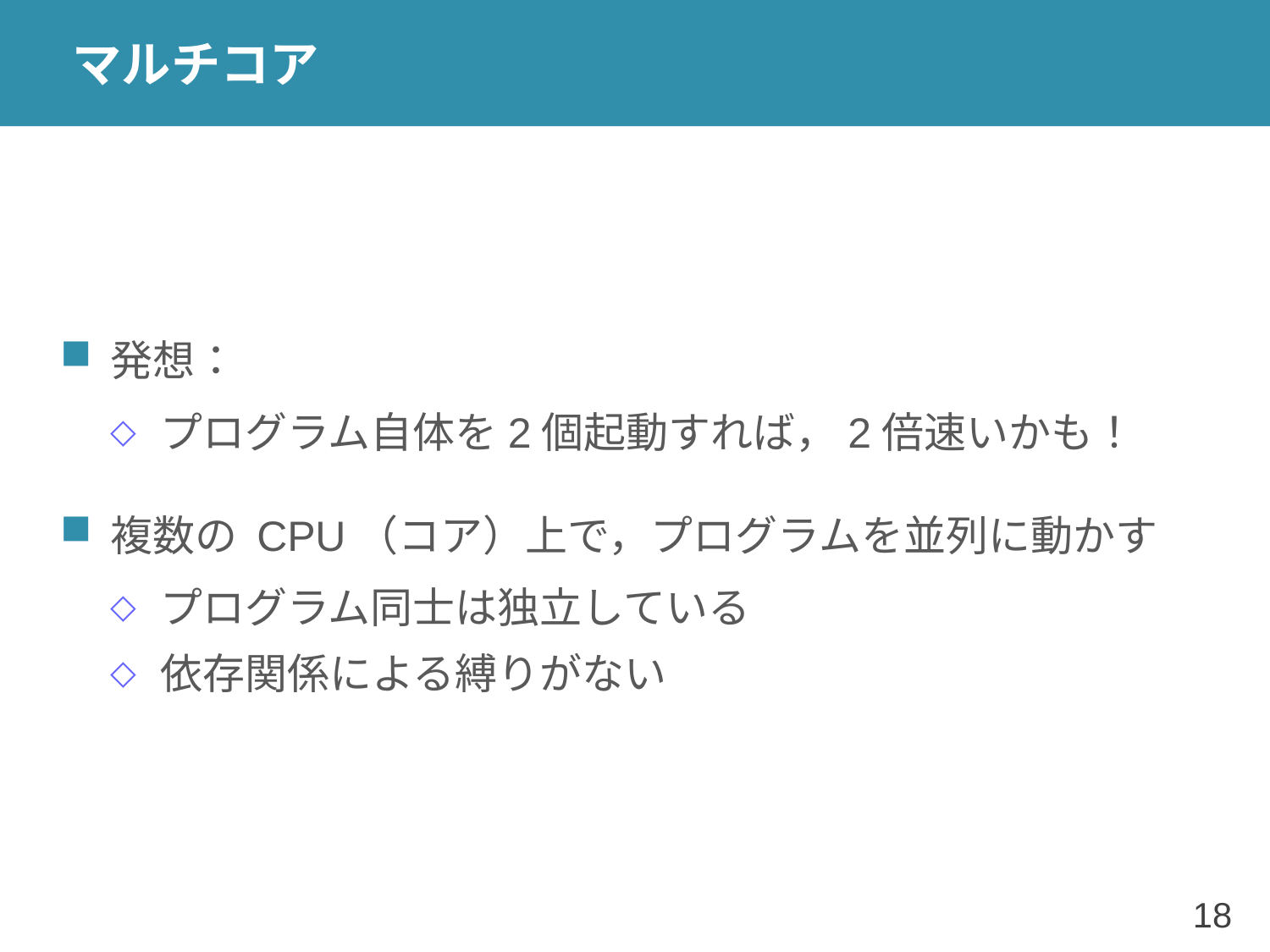

# マルチコア
発想：
プログラム自体を2個起動すれば，2倍速いかも！
複数の CPU（コア）上で，プログラムを並列に動かす
プログラム同士は独立している
依存関係による縛りがない